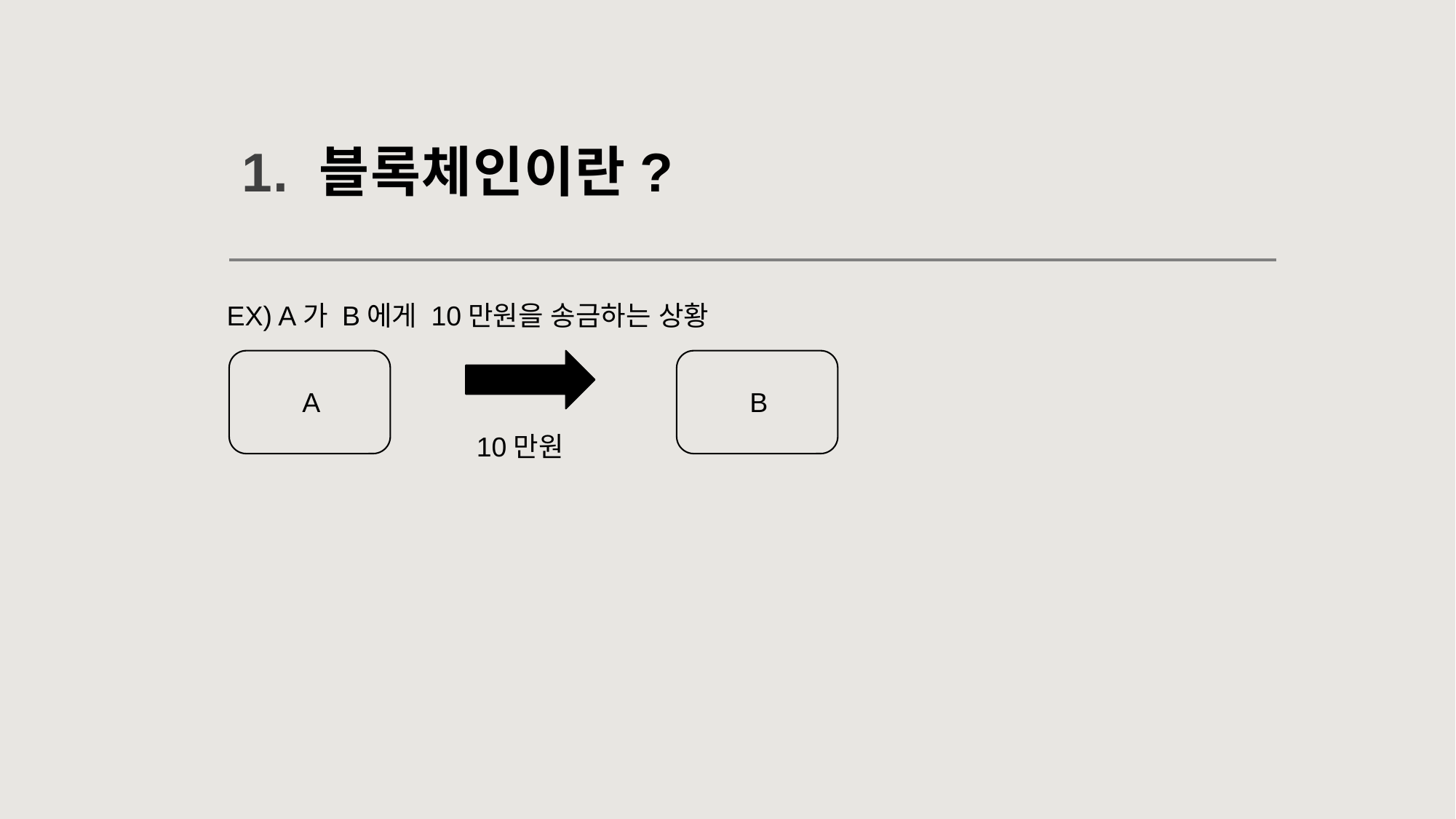

# 1. 블록체인이란?
EX) A가 B에게 10만원을 송금하는 상황

A

B
10만원